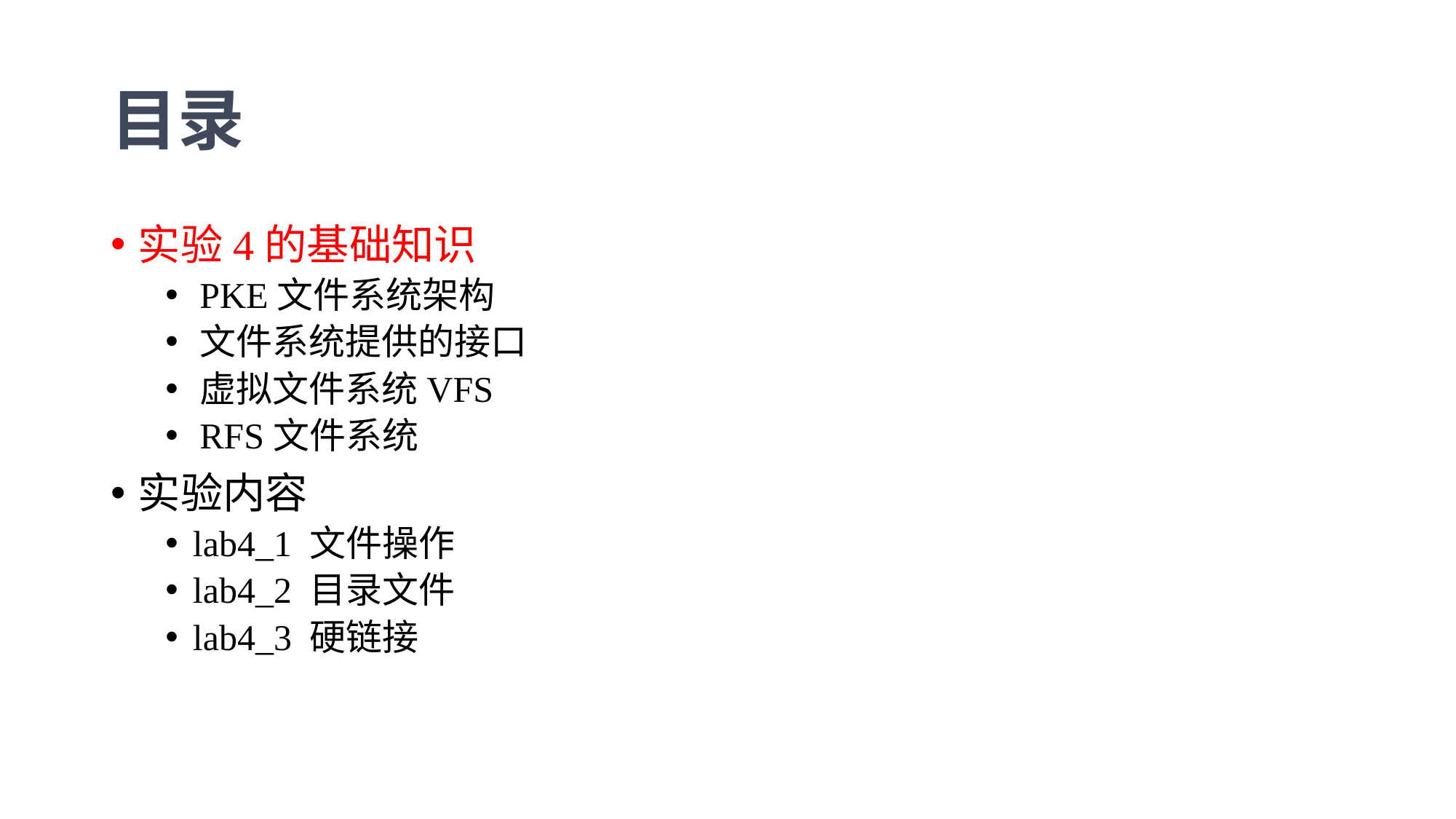

# 目录
实验4的基础知识
PKE文件系统架构
文件系统提供的接口
虚拟文件系统VFS
RFS文件系统
实验内容
lab4_1 文件操作
lab4_2 目录文件
lab4_3 硬链接